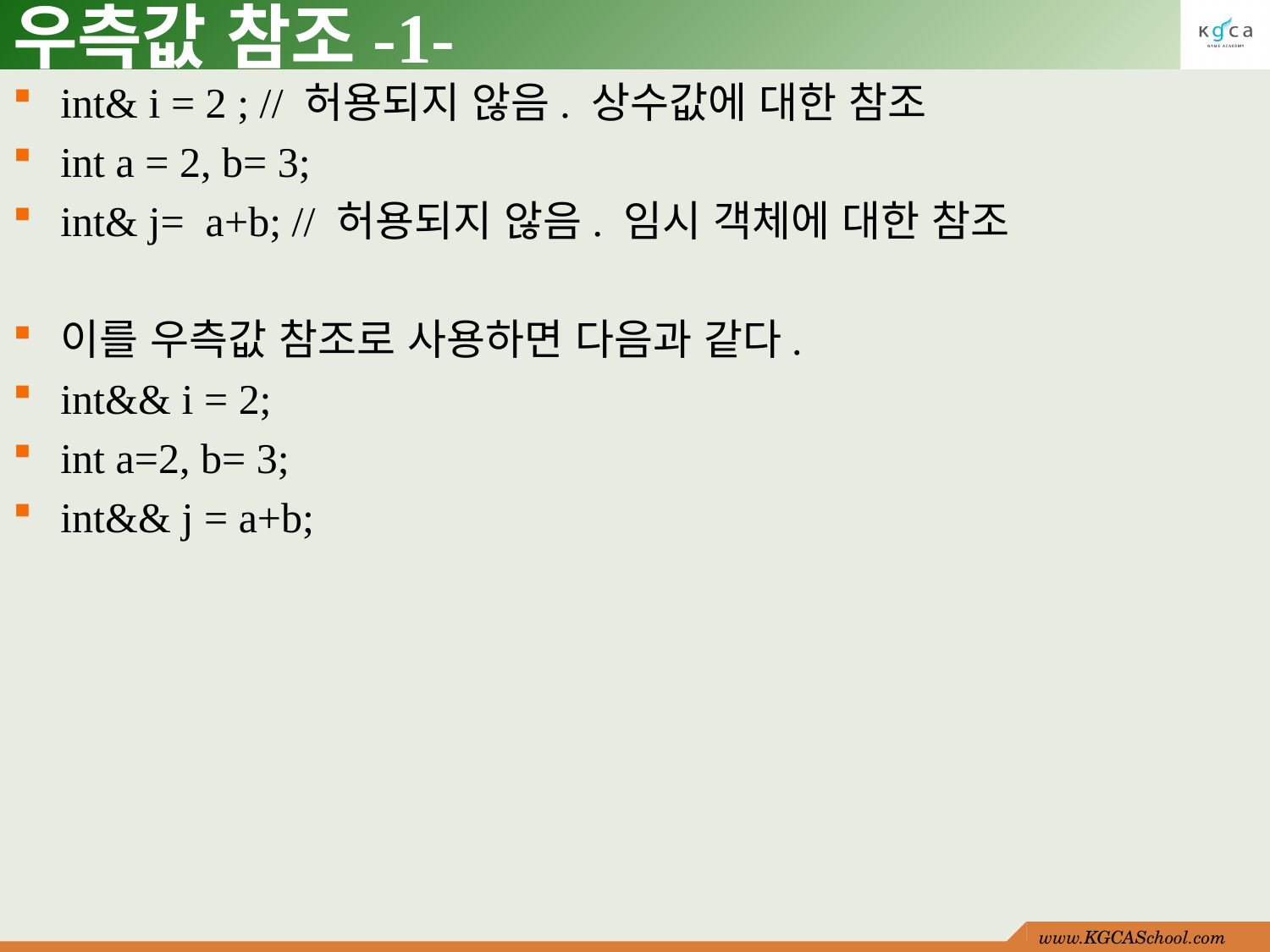

# 우측값 참조-1-
int& i = 2 ; // 허용되지 않음. 상수값에 대한 참조
int a = 2, b= 3;
int& j=  a+b; // 허용되지 않음. 임시 객체에 대한 참조

이를 우측값 참조로 사용하면 다음과 같다.
int&& i = 2;
int a=2, b= 3;
int&& j = a+b;